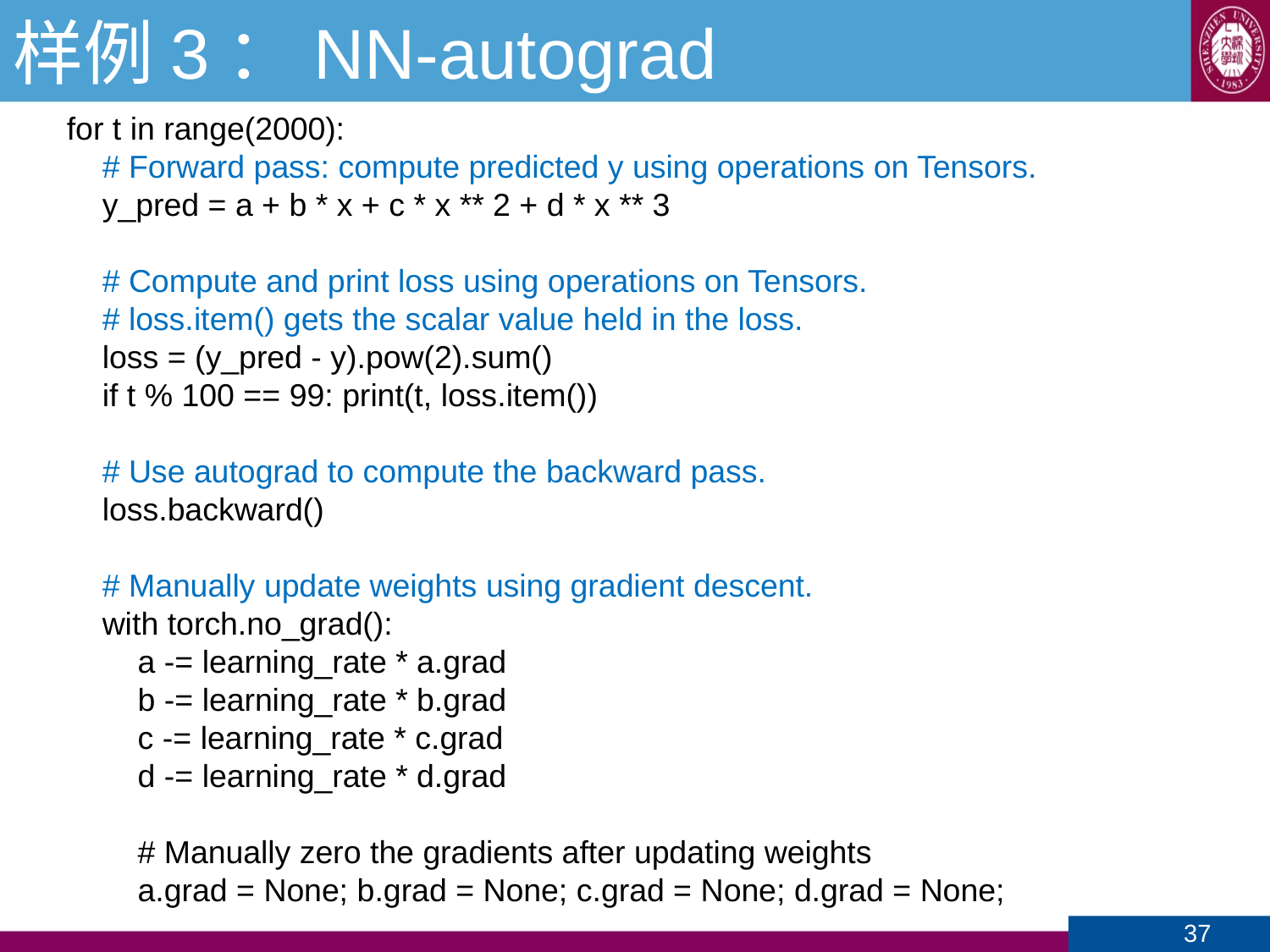

# 样例3：NN-autograd
for t in range(2000):
    # Forward pass: compute predicted y using operations on Tensors.
    y_pred = a + b * x + c * x ** 2 + d * x ** 3

    # Compute and print loss using operations on Tensors.
    # loss.item() gets the scalar value held in the loss.
    loss = (y_pred - y).pow(2).sum()
    if t % 100 == 99: print(t, loss.item())

    # Use autograd to compute the backward pass.
    loss.backward()

    # Manually update weights using gradient descent.
    with torch.no_grad():
        a -= learning_rate * a.grad
        b -= learning_rate * b.grad
        c -= learning_rate * c.grad
        d -= learning_rate * d.grad

        # Manually zero the gradients after updating weights
        a.grad = None; b.grad = None; c.grad = None; d.grad = None;
37